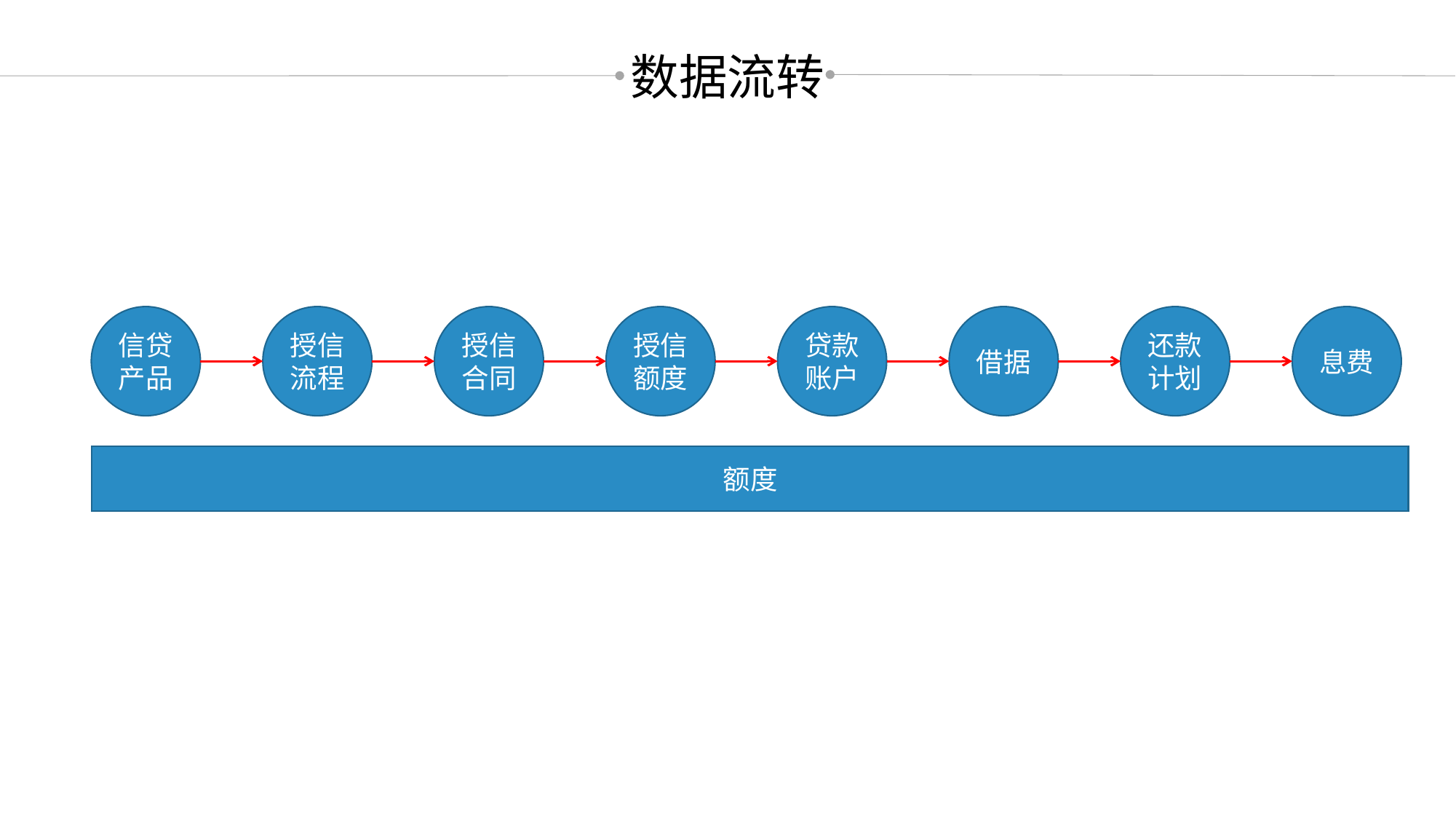

数据流转
信贷产品
授信流程
授信合同
授信额度
贷款账户
借据
还款计划
息费
额度